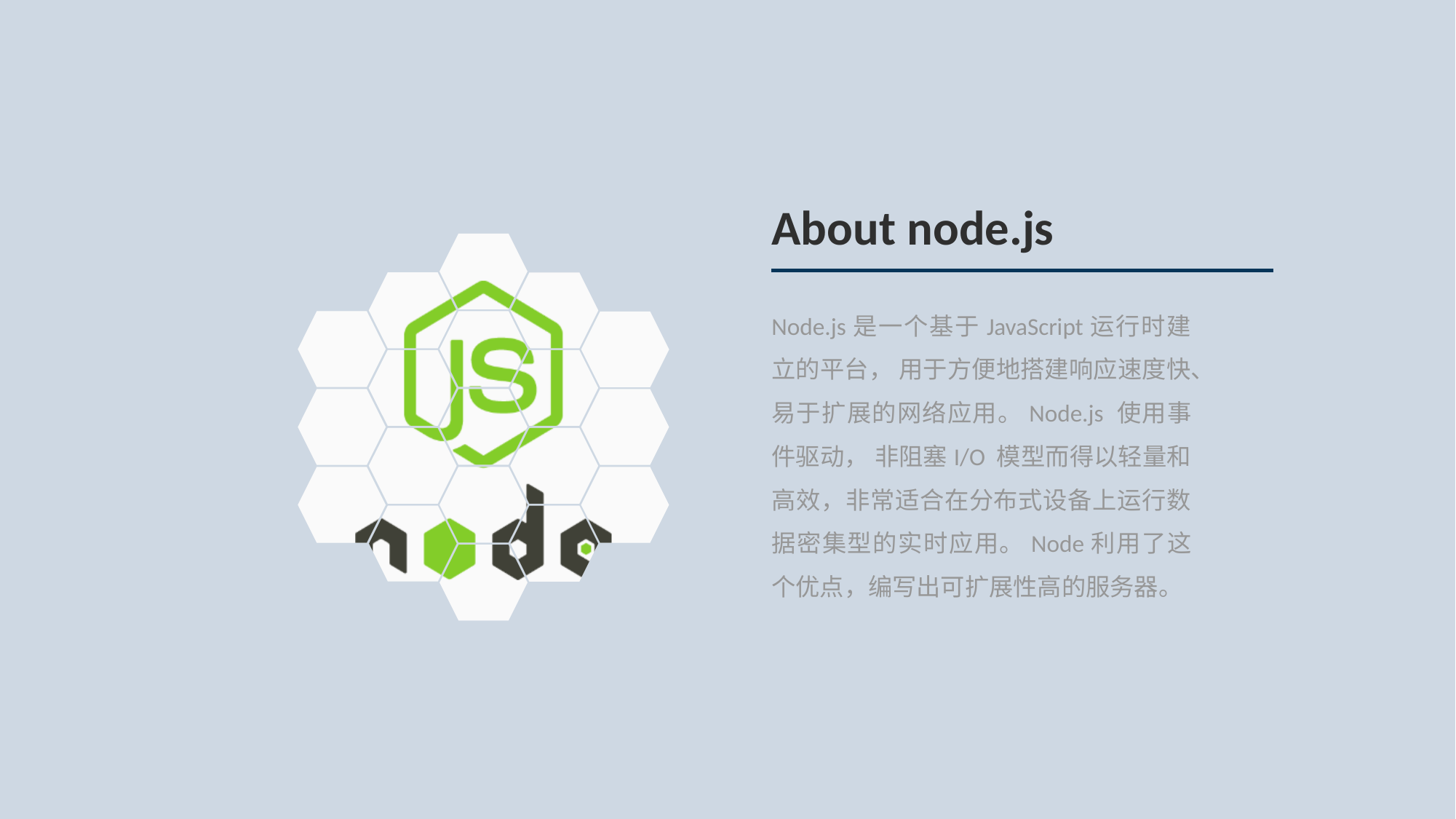

About node.js

Node.js是一个基于JavaScript运行时建立的平台， 用于方便地搭建响应速度快、易于扩展的网络应用。Node.js 使用事件驱动， 非阻塞I/O 模型而得以轻量和高效，非常适合在分布式设备上运行数据密集型的实时应用。Node利用了这个优点，编写出可扩展性高的服务器。